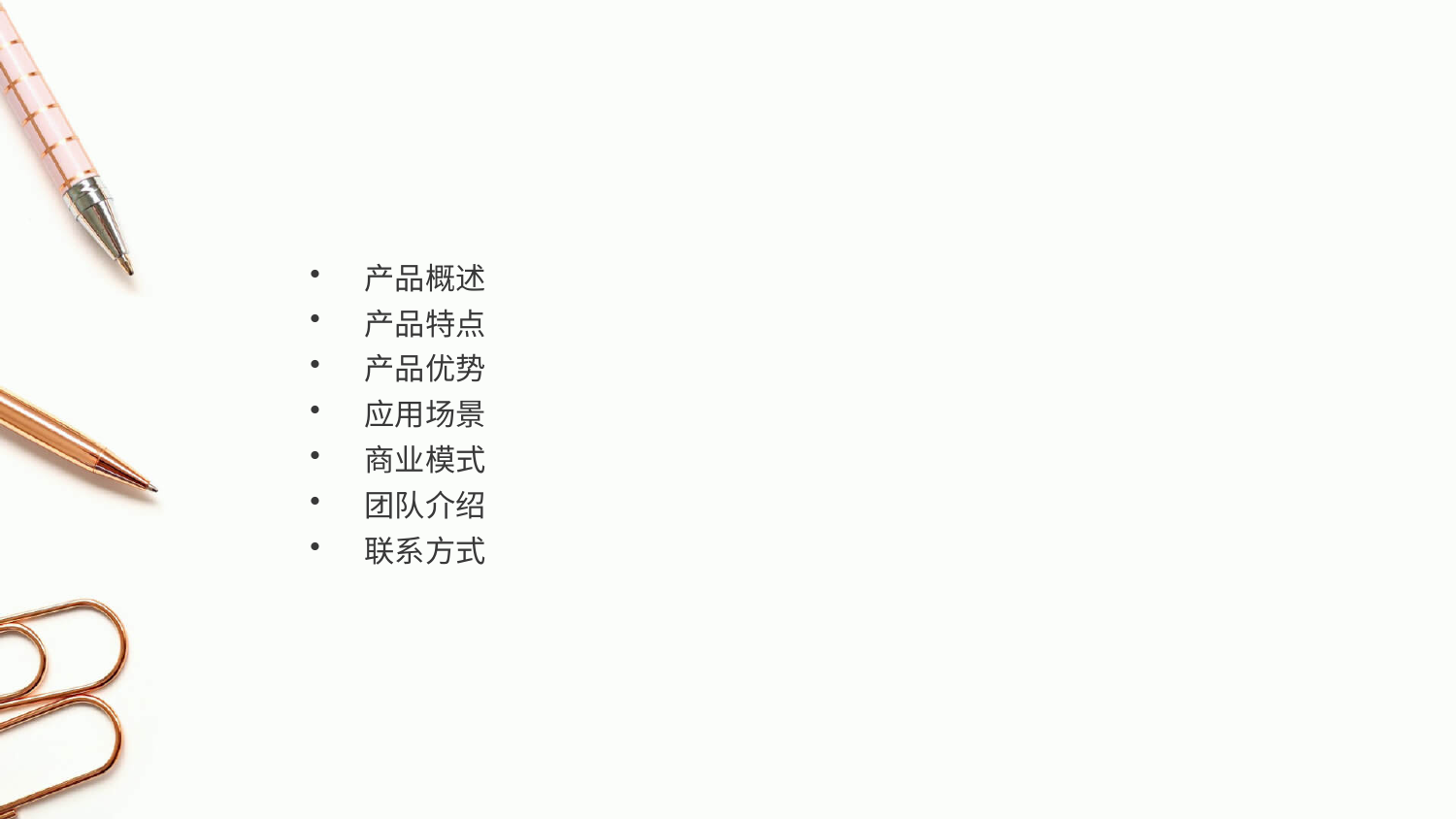

产品概述
产品特点
产品优势
应用场景
商业模式
团队介绍
联系方式